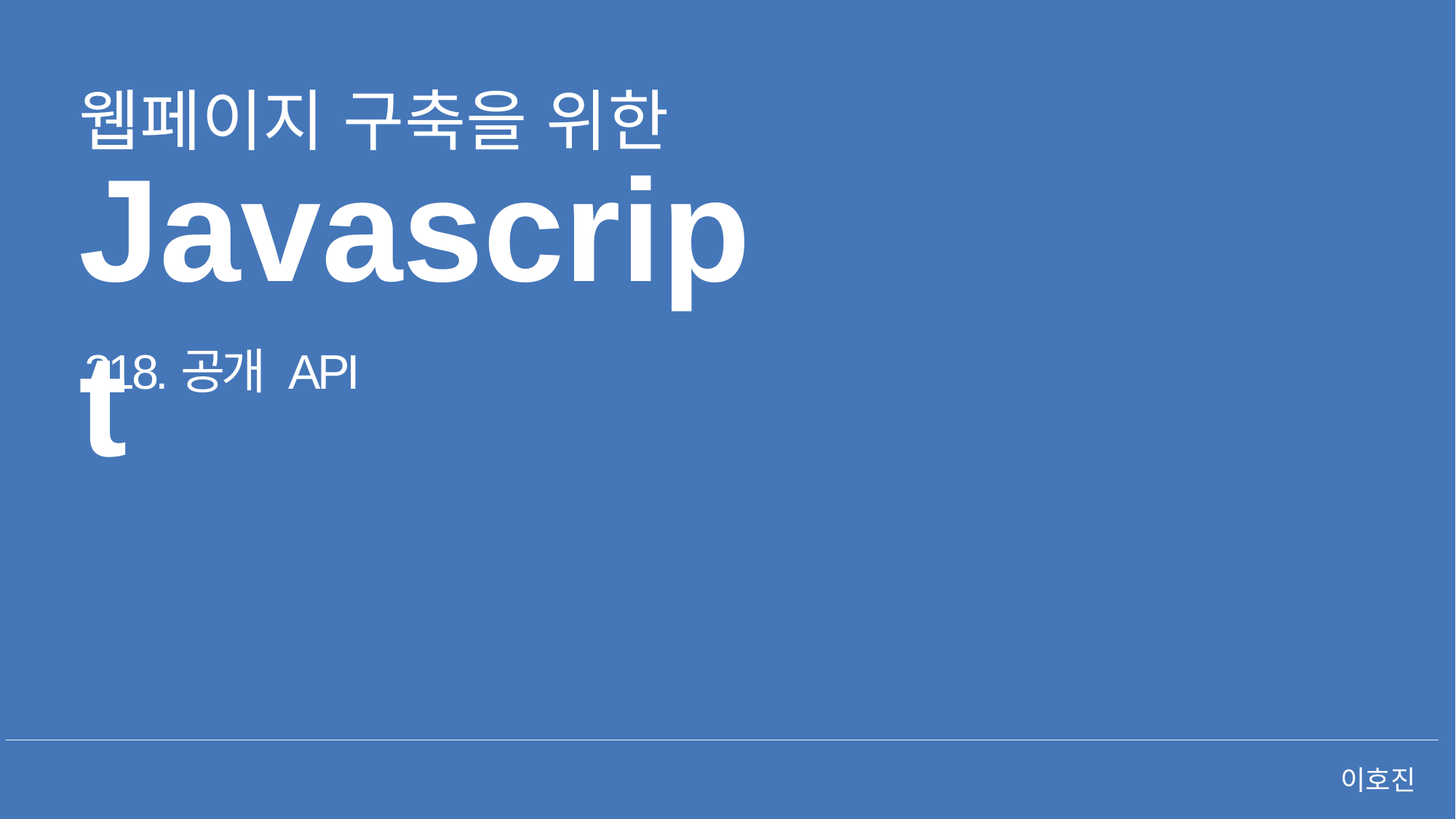

웹페이지 구축을 위한
Javascript
318.공개 API
이호진